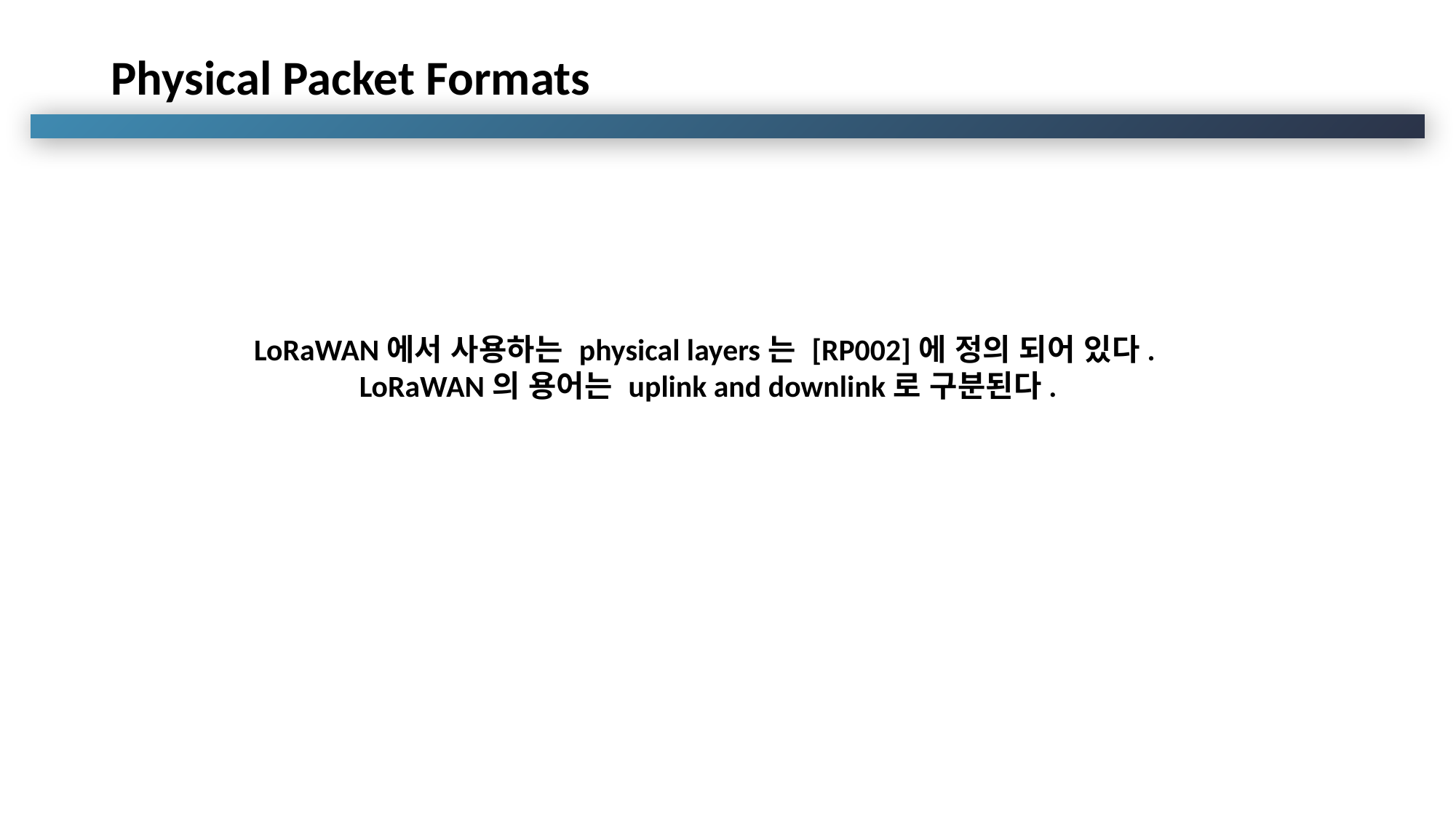

# Physical Packet Formats

LoRaWAN에서 사용하는 physical layers는 [RP002]에 정의 되어 있다.
LoRaWAN의 용어는 uplink and downlink로 구분된다.